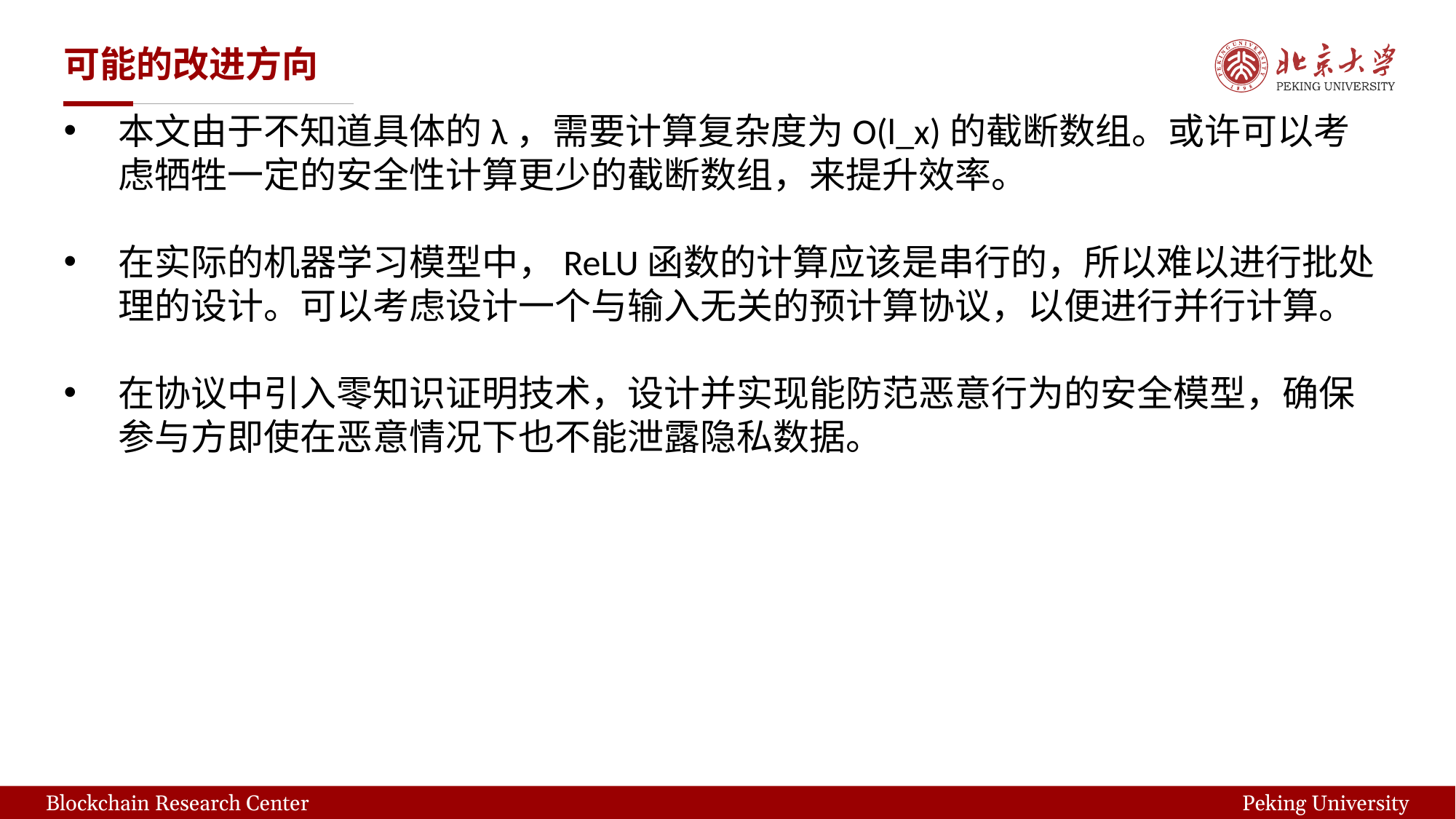

# 可能的改进方向
本文由于不知道具体的λ，需要计算复杂度为O(l_x)的截断数组。或许可以考虑牺牲一定的安全性计算更少的截断数组，来提升效率。

在实际的机器学习模型中，ReLU函数的计算应该是串行的，所以难以进行批处理的设计。可以考虑设计一个与输入无关的预计算协议，以便进行并行计算。

在协议中引入零知识证明技术，设计并实现能防范恶意行为的安全模型，确保参与方即使在恶意情况下也不能泄露隐私数据。